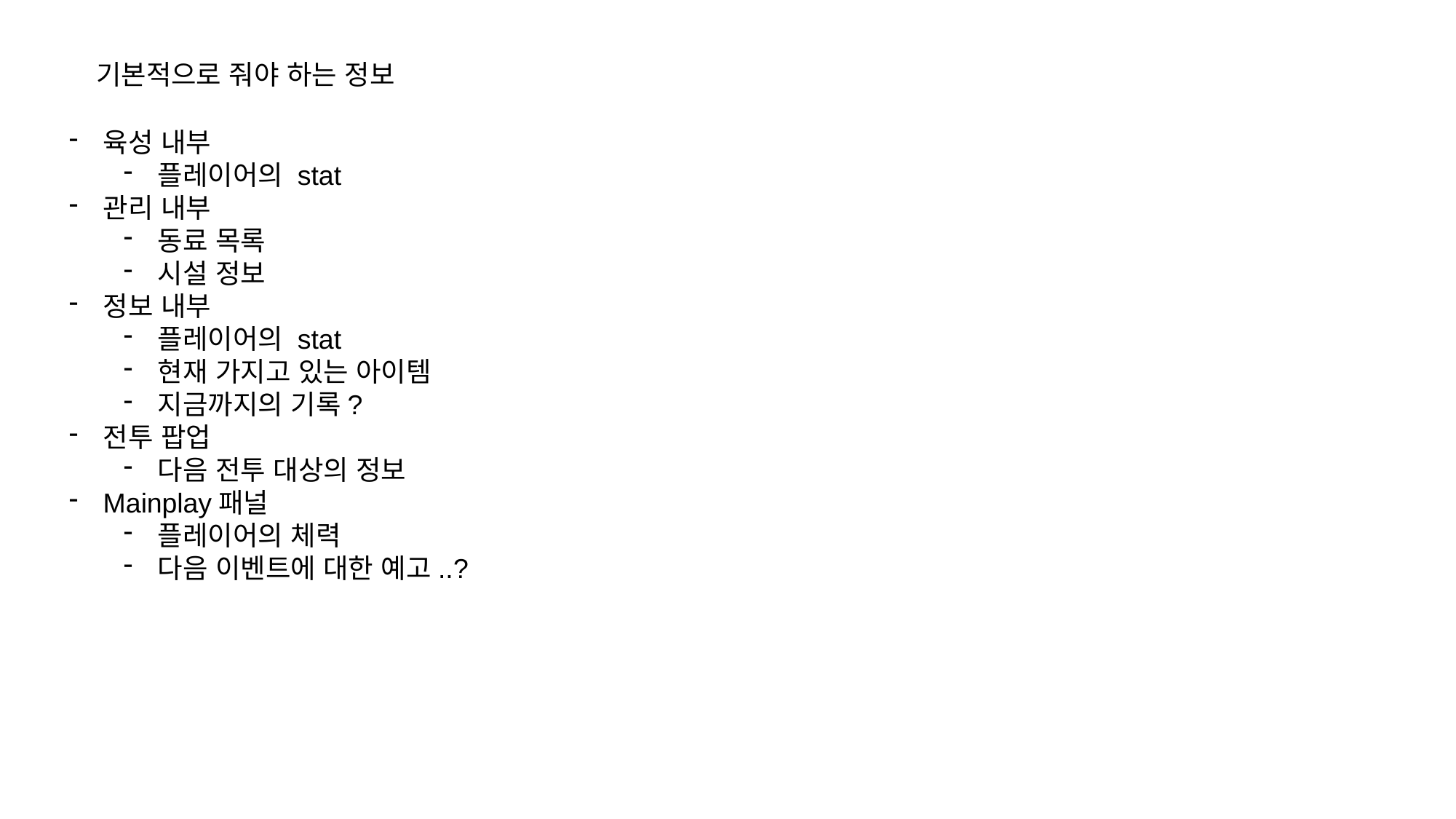

기본적으로 줘야 하는 정보
육성 내부
플레이어의 stat
관리 내부
동료 목록
시설 정보
정보 내부
플레이어의 stat
현재 가지고 있는 아이템
지금까지의 기록?
전투 팝업
다음 전투 대상의 정보
Mainplay패널
플레이어의 체력
다음 이벤트에 대한 예고..?